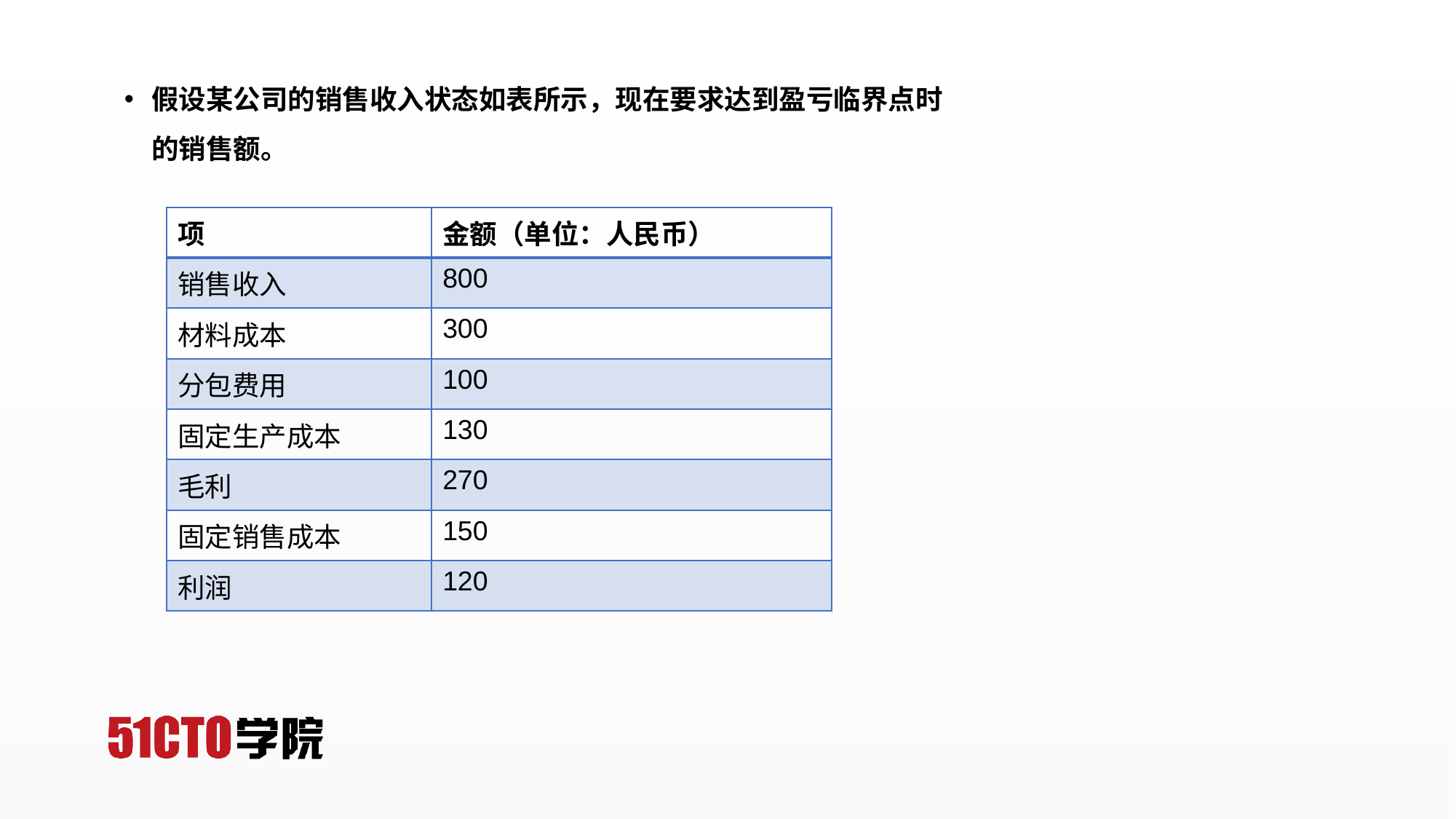

假设某公司的销售收入状态如表所示，现在要求达到盈亏临界点时的销售额。

| 项 | 金额（单位：人民币） |
| --- | --- |
| 销售收入 | 800 |
| 材料成本 | 300 |
| 分包费用 | 100 |
| 固定生产成本 | 130 |
| 毛利 | 270 |
| 固定销售成本 | 150 |
| 利润 | 120 |